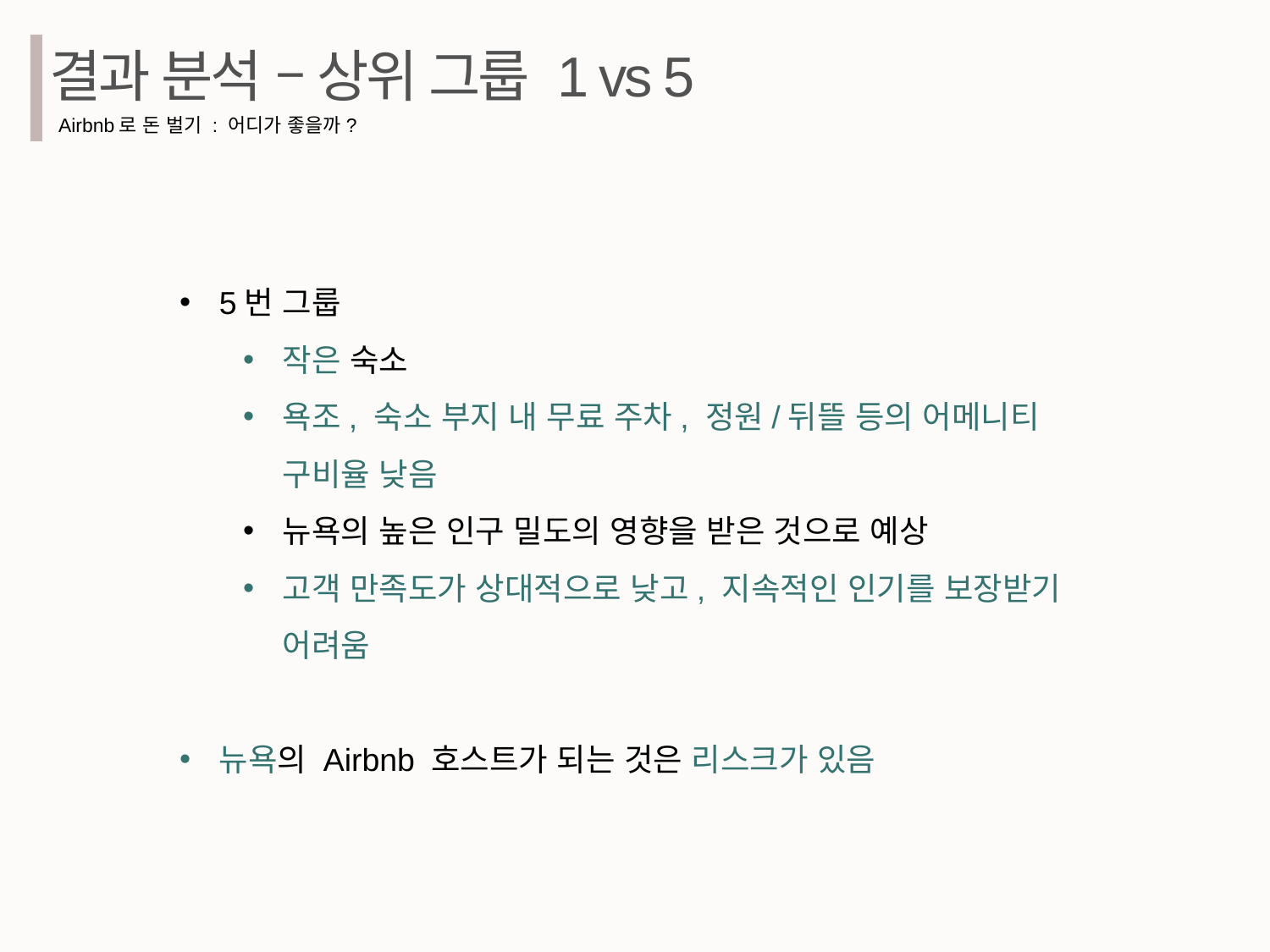

결과 분석 – 상위 그룹 1 vs 5
Airbnb로 돈 벌기 : 어디가 좋을까?
5번 그룹
작은 숙소
욕조, 숙소 부지 내 무료 주차, 정원/뒤뜰 등의 어메니티 구비율 낮음
뉴욕의 높은 인구 밀도의 영향을 받은 것으로 예상
고객 만족도가 상대적으로 낮고, 지속적인 인기를 보장받기 어려움

뉴욕의 Airbnb 호스트가 되는 것은 리스크가 있음